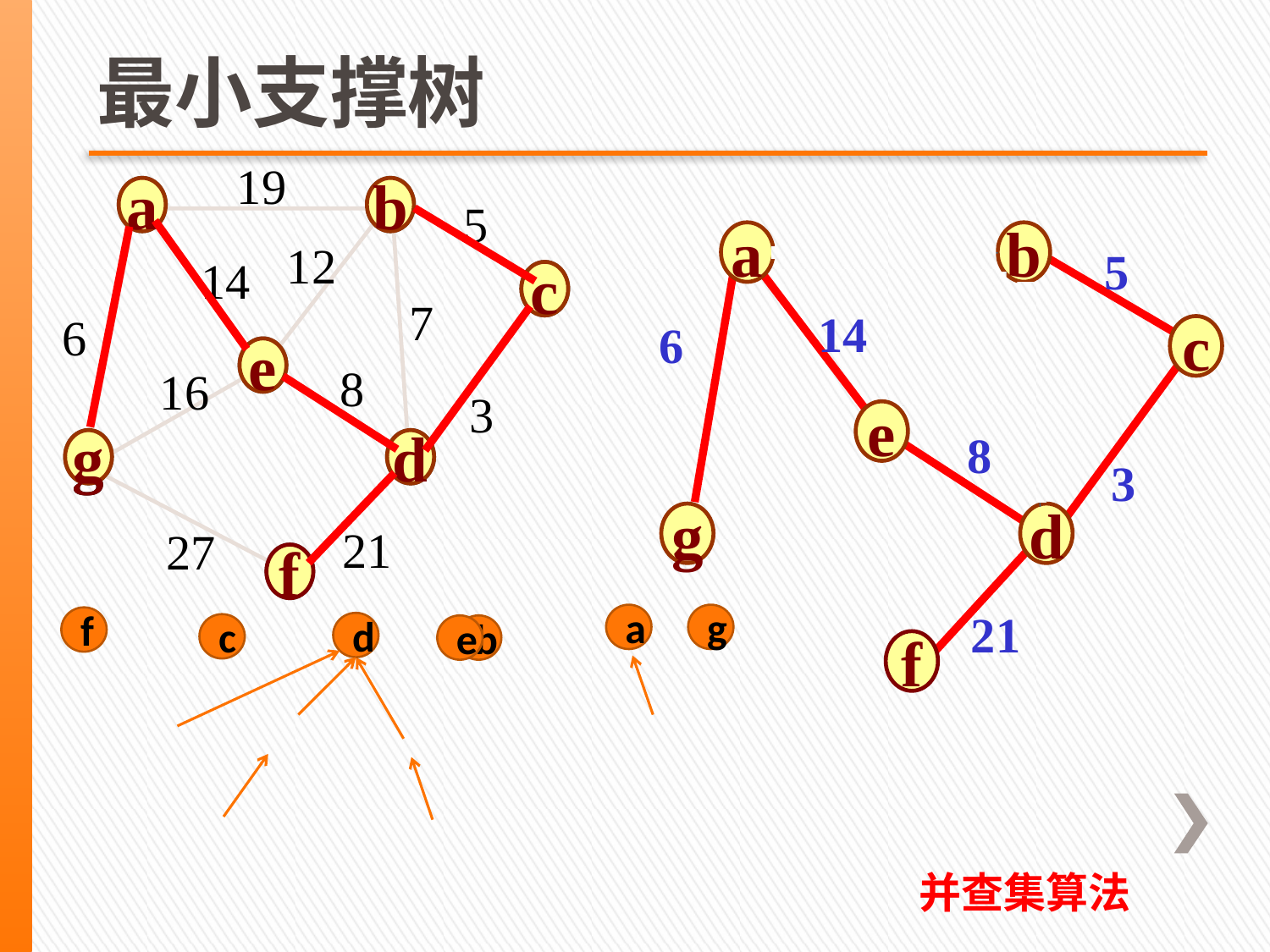

# 最小支撑树
19
a
a
b
b
5

12

14
c
c
7
6

e
e
8
16

3
g
g
d
d

21
27
f
f

a
b
c
e
g
d
f
5

6

14

8

3

21
a
g
f
d
c
e
b
并查集算法